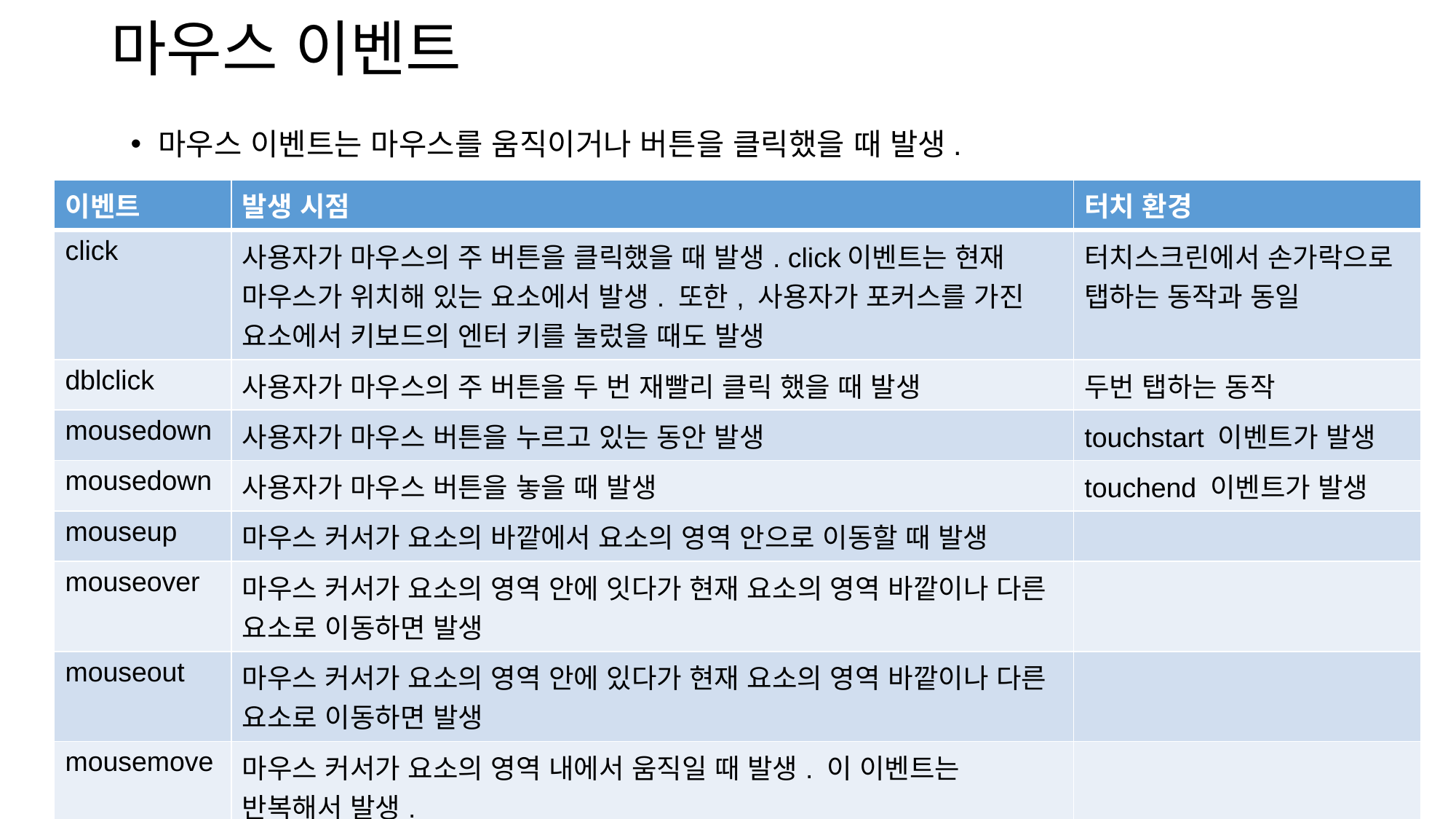

# 마우스 이벤트
마우스 이벤트는 마우스를 움직이거나 버튼을 클릭했을 때 발생.
| 이벤트 | 발생 시점 | 터치 환경 |
| --- | --- | --- |
| click | 사용자가 마우스의 주 버튼을 클릭했을 때 발생. click이벤트는 현재 마우스가 위치해 있는 요소에서 발생. 또한, 사용자가 포커스를 가진 요소에서 키보드의 엔터 키를 눌렀을 때도 발생 | 터치스크린에서 손가락으로 탭하는 동작과 동일 |
| dblclick | 사용자가 마우스의 주 버튼을 두 번 재빨리 클릭 했을 때 발생 | 두번 탭하는 동작 |
| mousedown | 사용자가 마우스 버튼을 누르고 있는 동안 발생 | touchstart 이벤트가 발생 |
| mousedown | 사용자가 마우스 버튼을 놓을 때 발생 | touchend 이벤트가 발생 |
| mouseup | 마우스 커서가 요소의 바깥에서 요소의 영역 안으로 이동할 때 발생 |  |
| mouseover | 마우스 커서가 요소의 영역 안에 잇다가 현재 요소의 영역 바깥이나 다른 요소로 이동하면 발생 |  |
| mouseout | 마우스 커서가 요소의 영역 안에 있다가 현재 요소의 영역 바깥이나 다른 요소로 이동하면 발생 |  |
| mousemove | 마우스 커서가 요소의 영역 내에서 움직일 때 발생. 이 이벤트는 반복해서 발생. |  |
21